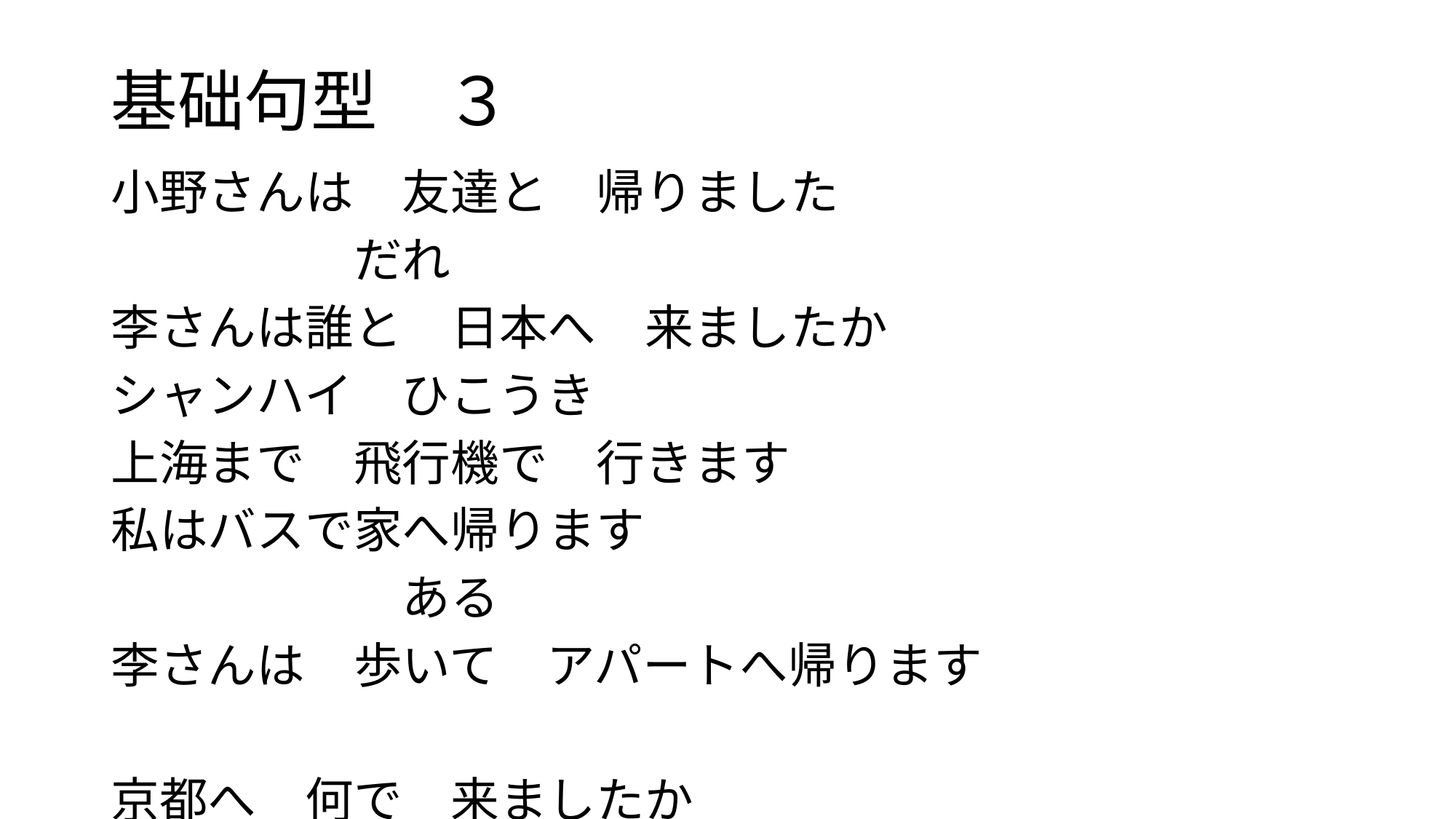

# 基础句型　３
小野さんは　友達と　帰りました
　　　　　だれ
李さんは誰と　日本へ　来ましたか
シャンハイ　ひこうき
上海まで　飛行機で　行きます
私はバスで家へ帰ります
　　　　　　ある
李さんは　歩いて　アパートへ帰ります

京都へ　何で　来ましたか